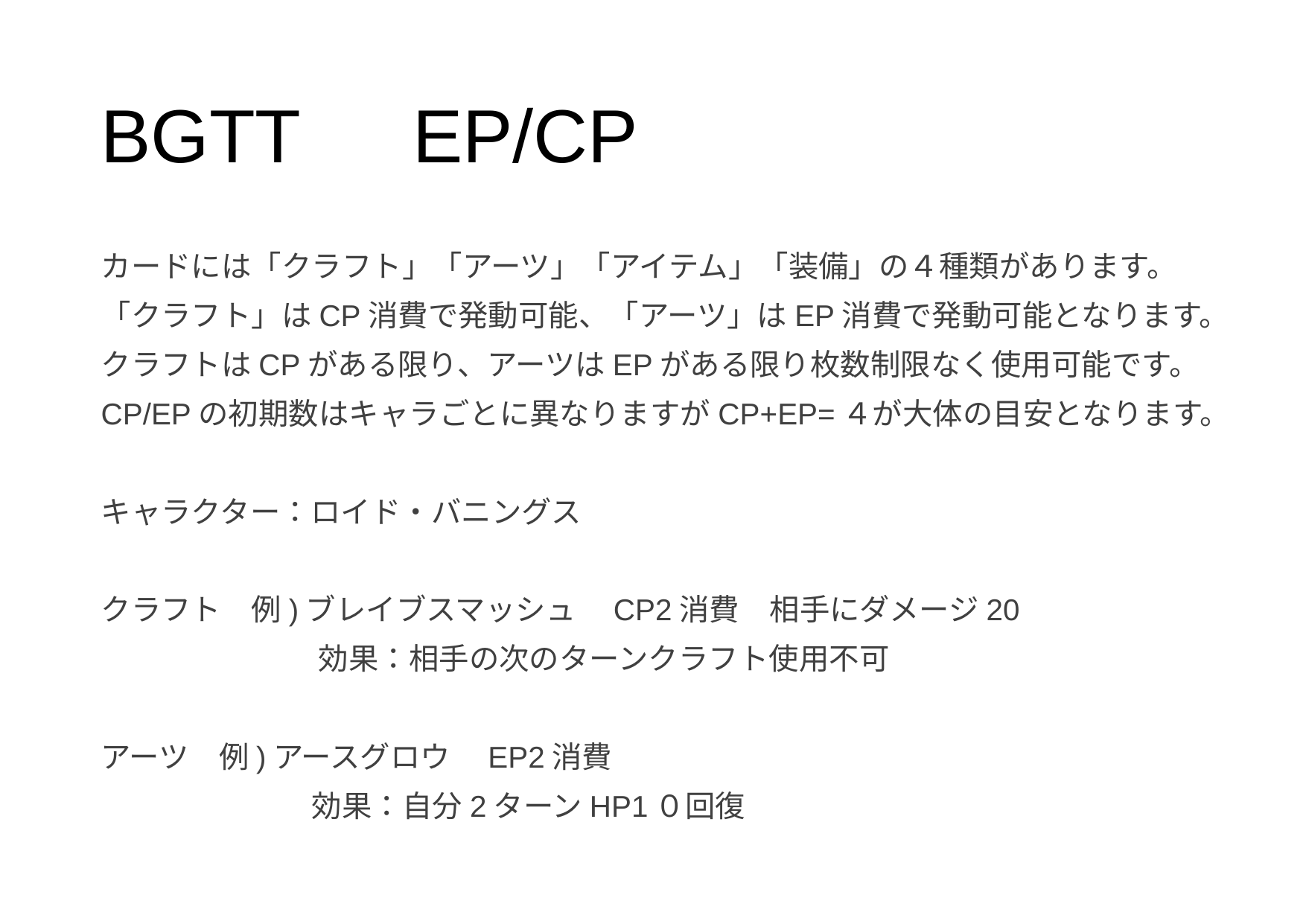

# BGTT　EP/CP
カードには「クラフト」「アーツ」「アイテム」「装備」の４種類があります。
「クラフト」はCP消費で発動可能、「アーツ」はEP消費で発動可能となります。
クラフトはCPがある限り、アーツはEPがある限り枚数制限なく使用可能です。
CP/EPの初期数はキャラごとに異なりますがCP+EP=４が大体の目安となります。

キャラクター：ロイド・バニングス

クラフト　例)ブレイブスマッシュ　CP2消費　相手にダメージ20
　　　　　　　 効果：相手の次のターンクラフト使用不可

アーツ　例)アースグロウ　EP2消費
　　　　　　　効果：自分2ターンHP1０回復